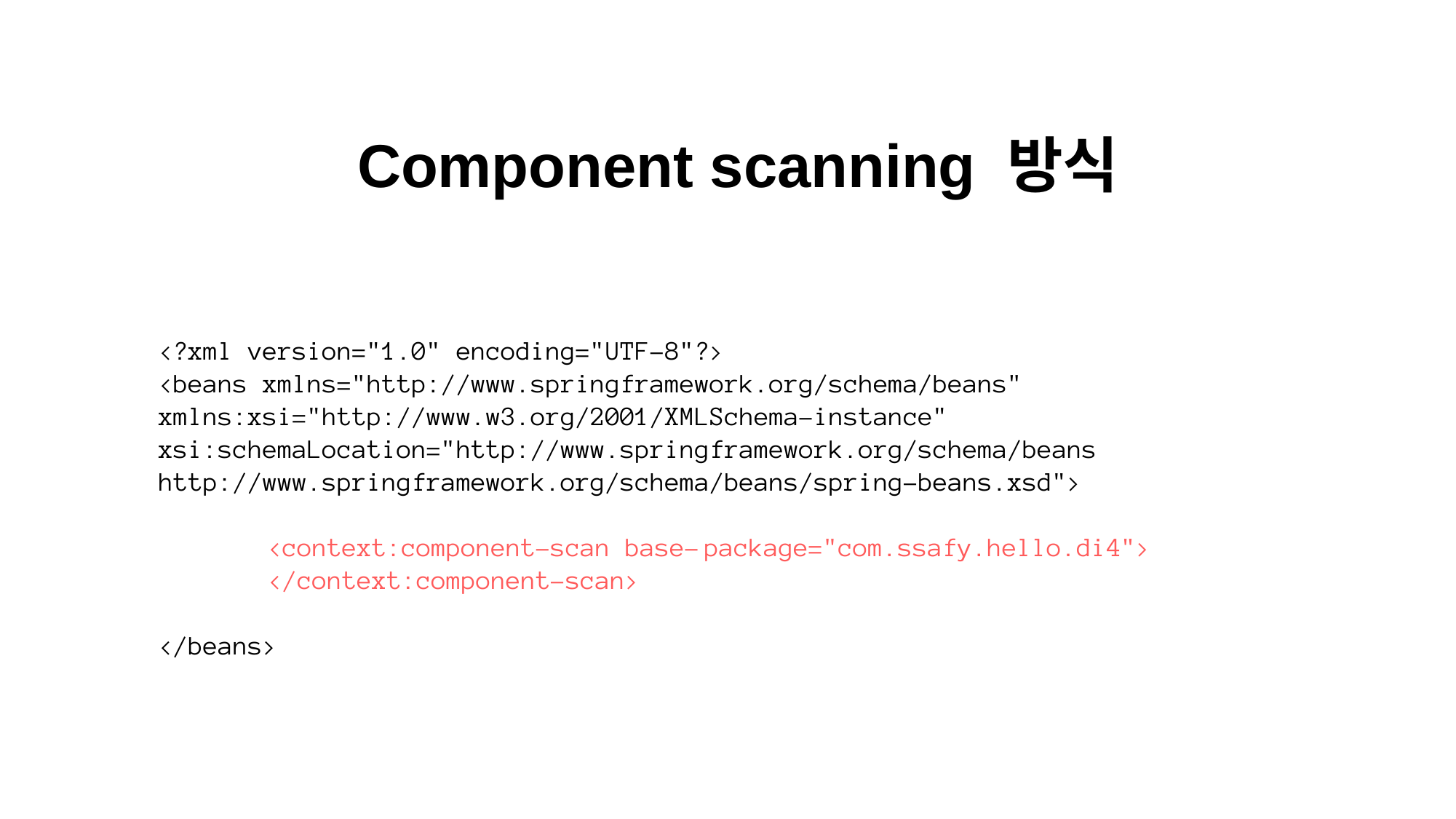

Component scanning 방식
<?xml version="1.0" encoding="UTF-8"?>
<beans xmlns="http://www.springframework.org/schema/beans"
xmlns:xsi="http://www.w3.org/2001/XMLSchema-instance"
xsi:schemaLocation="http://www.springframework.org/schema/beans
http://www.springframework.org/schema/beans/spring-beans.xsd">

	<context:component-scan base-	package="com.ssafy.hello.di4">
	</context:component-scan>

</beans>